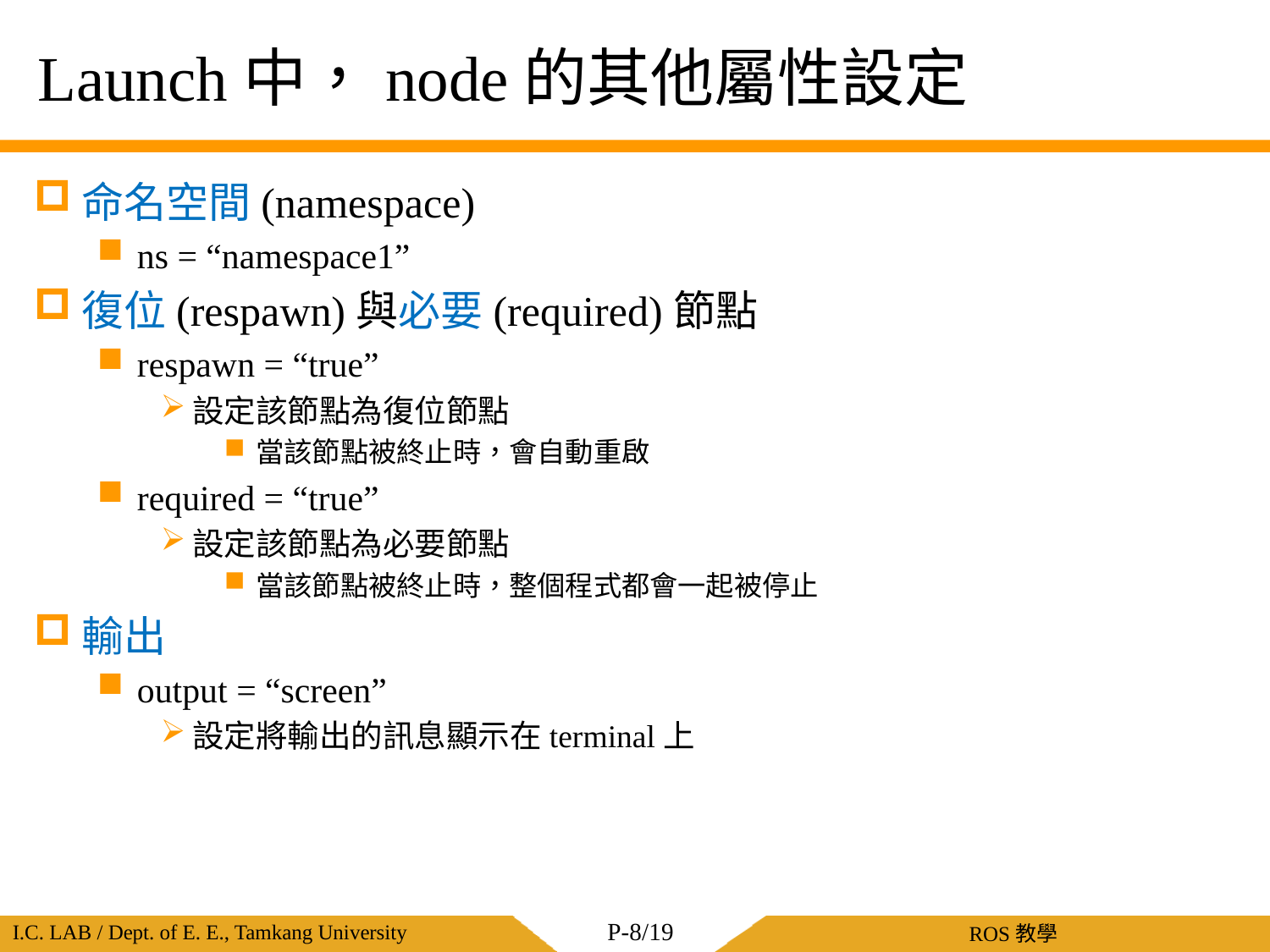

# Launch中，node的其他屬性設定
命名空間(namespace)
ns = “namespace1”
復位(respawn)與必要(required)節點
respawn = “true”
設定該節點為復位節點
當該節點被終止時，會自動重啟
required = “true”
設定該節點為必要節點
當該節點被終止時，整個程式都會一起被停止
輸出
output = “screen”
設定將輸出的訊息顯示在terminal上